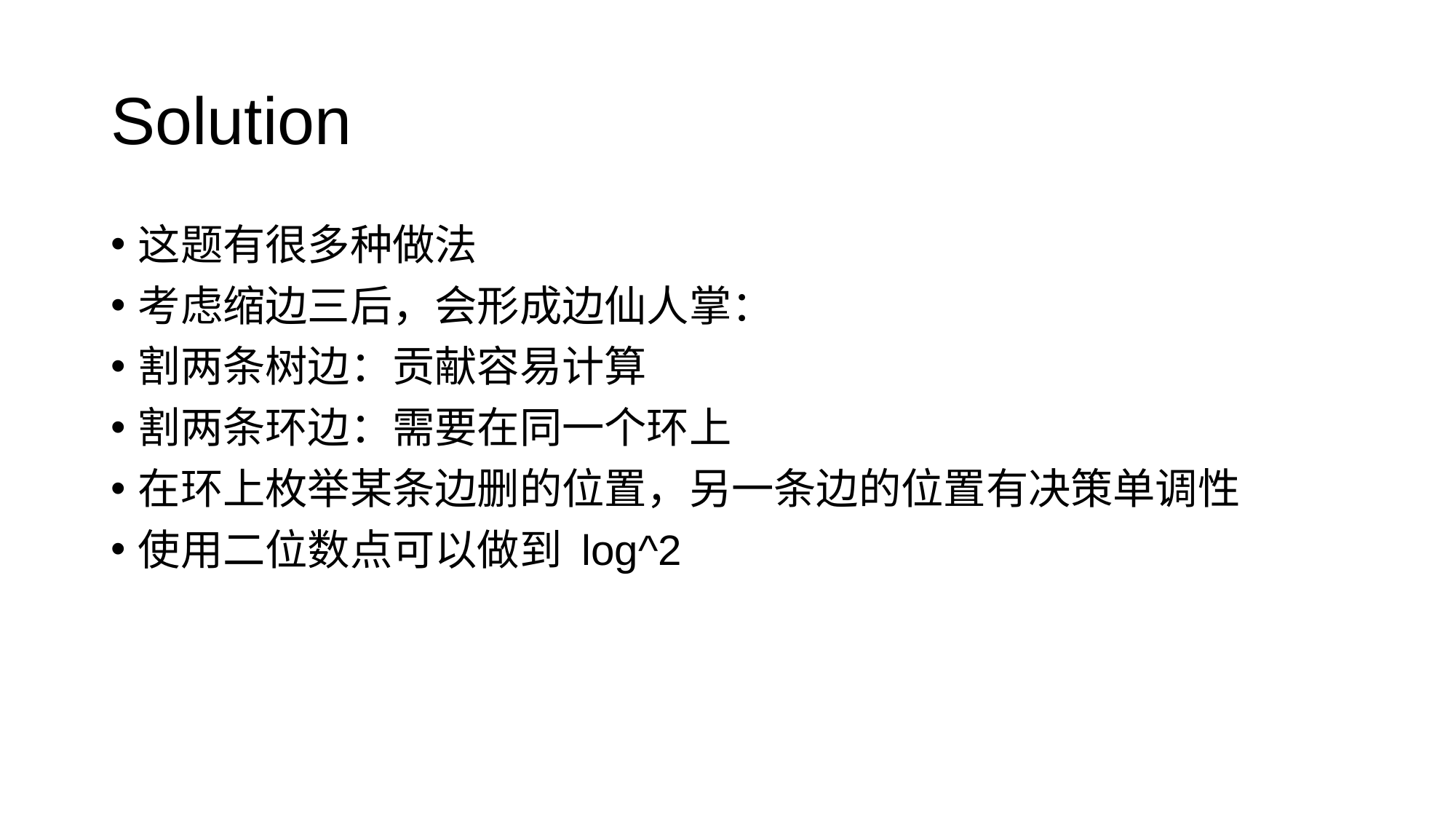

# Solution
这题有很多种做法
考虑缩边三后，会形成边仙人掌：
割两条树边：贡献容易计算
割两条环边：需要在同一个环上
在环上枚举某条边删的位置，另一条边的位置有决策单调性
使用二位数点可以做到 log^2